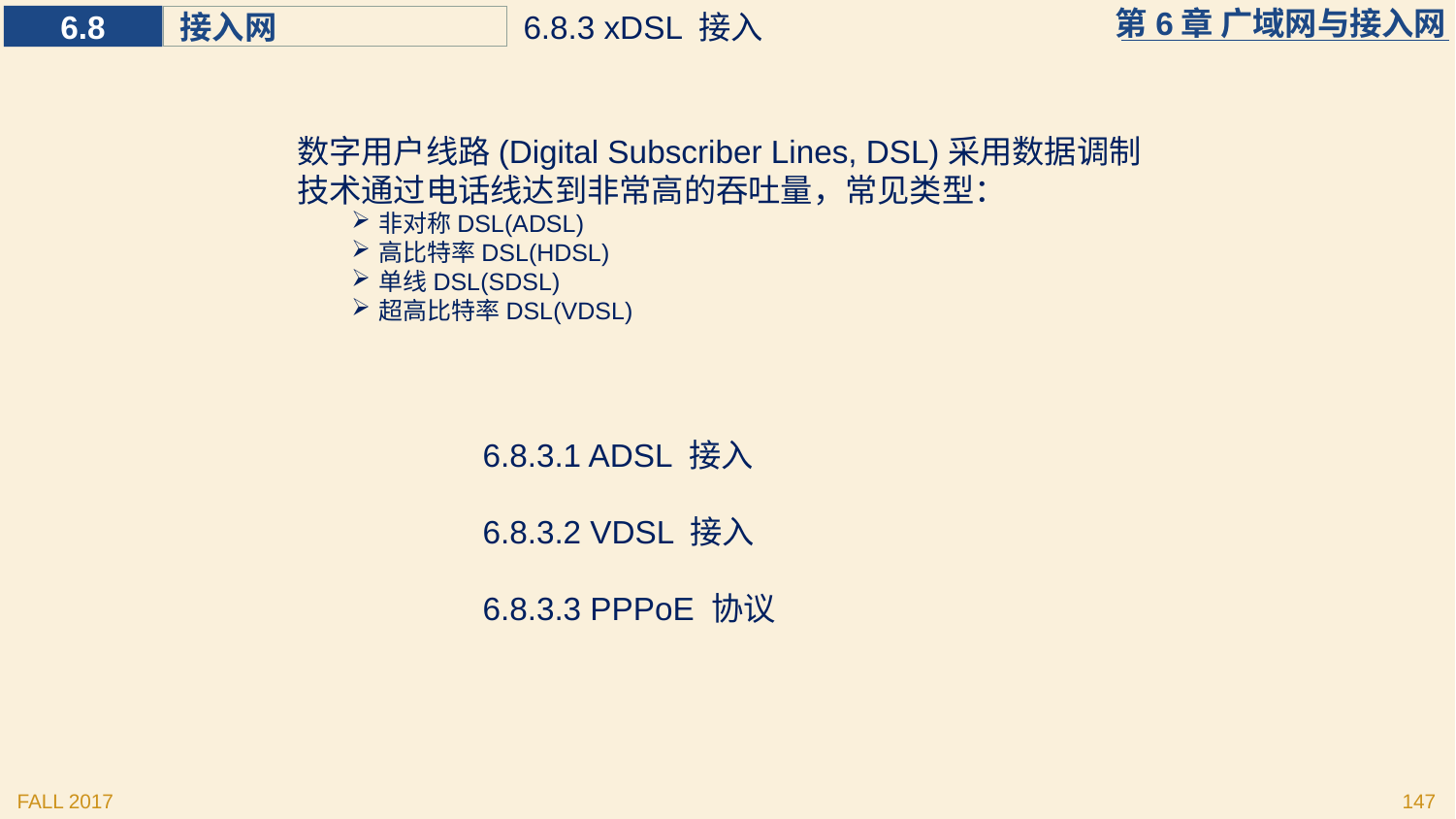

6.8.3 xDSL 接入
数字用户线路(Digital Subscriber Lines, DSL)采用数据调制技术通过电话线达到非常高的吞吐量，常见类型：
非对称DSL(ADSL)
高比特率DSL(HDSL)
单线DSL(SDSL)
超高比特率DSL(VDSL)
6.8.3.1 ADSL 接入
6.8.3.2 VDSL 接入
6.8.3.3 PPPoE 协议